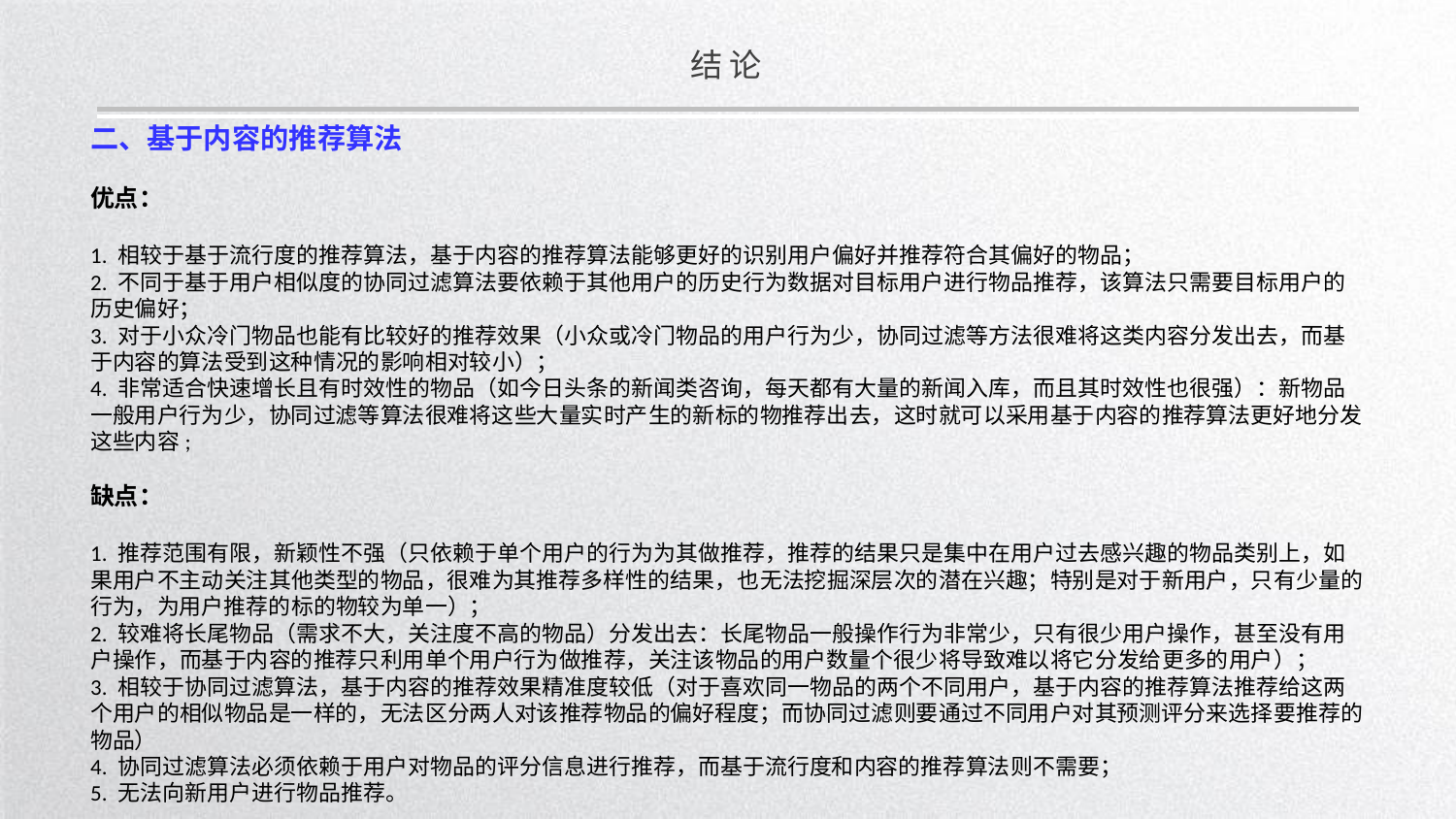

结论
二、基于内容的推荐算法

优点：

1. 相较于基于流行度的推荐算法，基于内容的推荐算法能够更好的识别用户偏好并推荐符合其偏好的物品；
2. 不同于基于用户相似度的协同过滤算法要依赖于其他用户的历史行为数据对目标用户进行物品推荐，该算法只需要目标用户的历史偏好；
3. 对于小众冷门物品也能有比较好的推荐效果（小众或冷门物品的用户行为少，协同过滤等方法很难将这类内容分发出去，而基于内容的算法受到这种情况的影响相对较小）；
4. 非常适合快速增长且有时效性的物品（如今日头条的新闻类咨询，每天都有大量的新闻入库，而且其时效性也很强）：新物品一般用户行为少，协同过滤等算法很难将这些大量实时产生的新标的物推荐出去，这时就可以采用基于内容的推荐算法更好地分发这些内容;

缺点：

1. 推荐范围有限，新颖性不强（只依赖于单个用户的行为为其做推荐，推荐的结果只是集中在用户过去感兴趣的物品类别上，如果用户不主动关注其他类型的物品，很难为其推荐多样性的结果，也无法挖掘深层次的潜在兴趣；特别是对于新用户，只有少量的行为，为用户推荐的标的物较为单一）；
2. 较难将长尾物品（需求不大，关注度不高的物品）分发出去：长尾物品一般操作行为非常少，只有很少用户操作，甚至没有用户操作，而基于内容的推荐只利用单个用户行为做推荐，关注该物品的用户数量个很少将导致难以将它分发给更多的用户）；
3. 相较于协同过滤算法，基于内容的推荐效果精准度较低（对于喜欢同一物品的两个不同用户，基于内容的推荐算法推荐给这两个用户的相似物品是一样的，无法区分两人对该推荐物品的偏好程度；而协同过滤则要通过不同用户对其预测评分来选择要推荐的物品）
4. 协同过滤算法必须依赖于用户对物品的评分信息进行推荐，而基于流行度和内容的推荐算法则不需要；
5. 无法向新用户进行物品推荐。